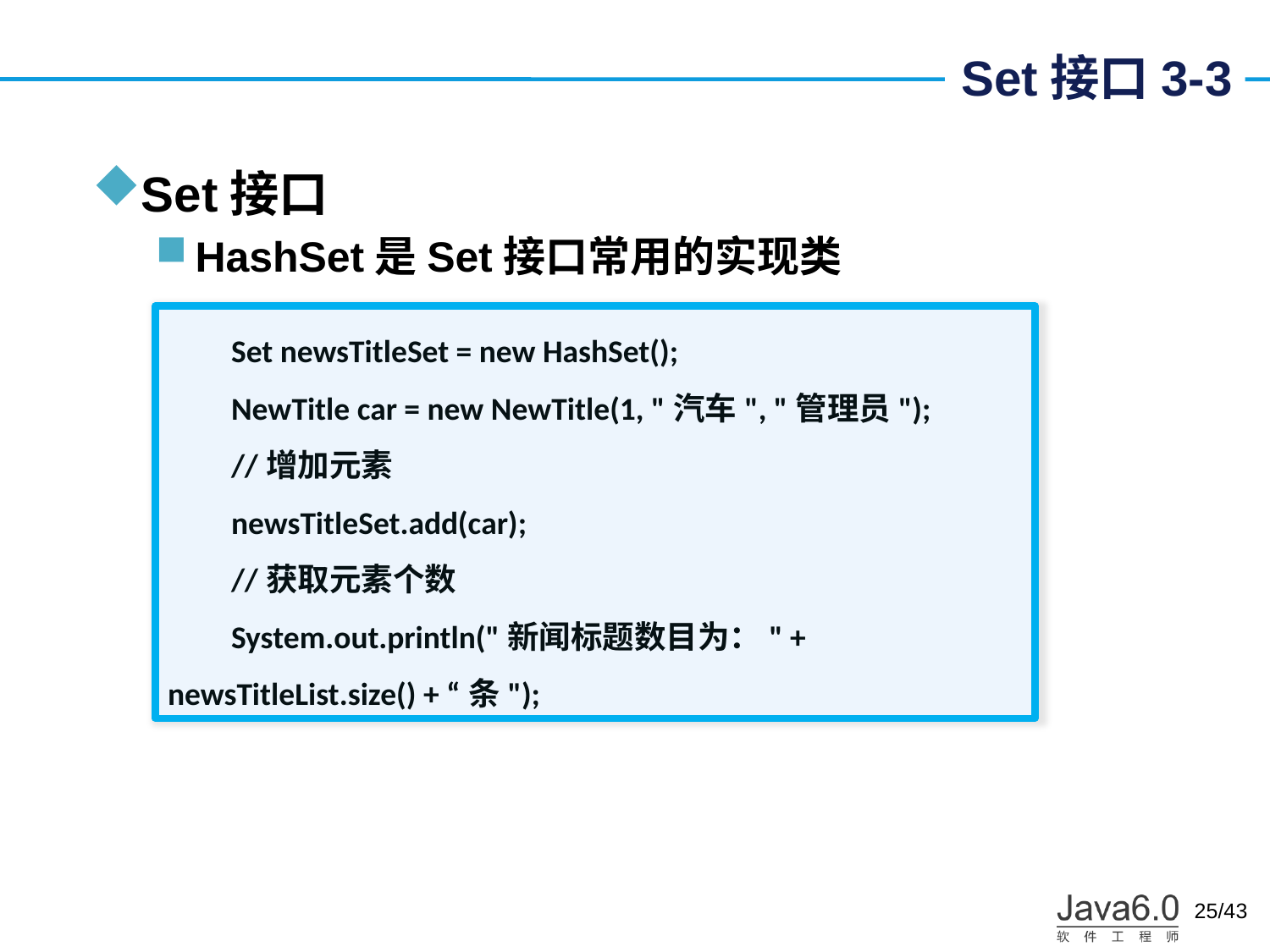

# Set接口3-3
Set接口
HashSet是Set接口常用的实现类

Set newsTitleSet = new HashSet();
NewTitle car = new NewTitle(1, "汽车", "管理员");
//增加元素
newsTitleSet.add(car);
//获取元素个数
System.out.println("新闻标题数目为：" + newsTitleList.size() + “条");
25/43